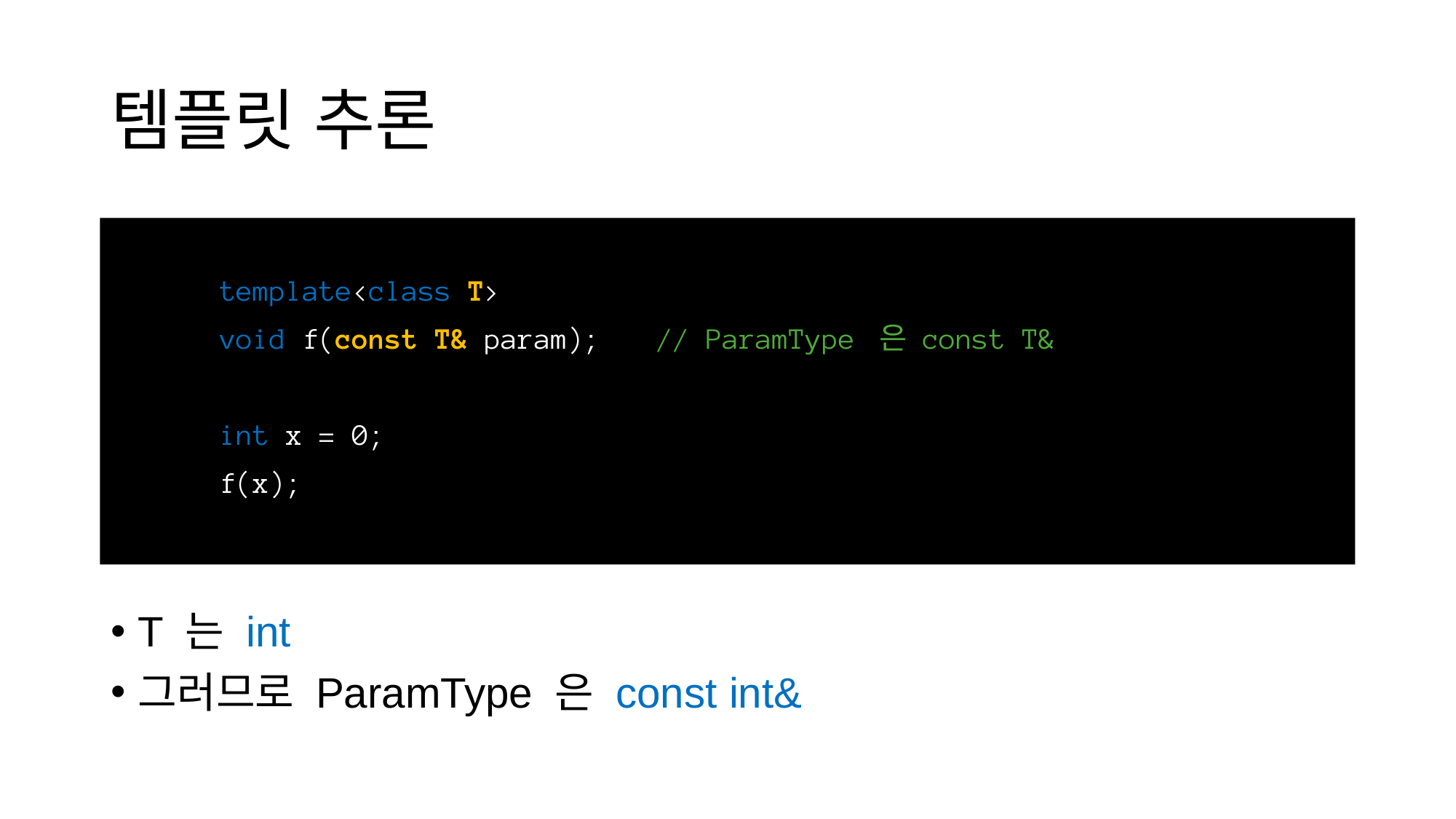

# 템플릿 추론

	template<class T>
	void f(const T& param);	// ParamType 은 const T&

	int x = 0;
	f(x);
T 는 int
그러므로 ParamType 은 const int&